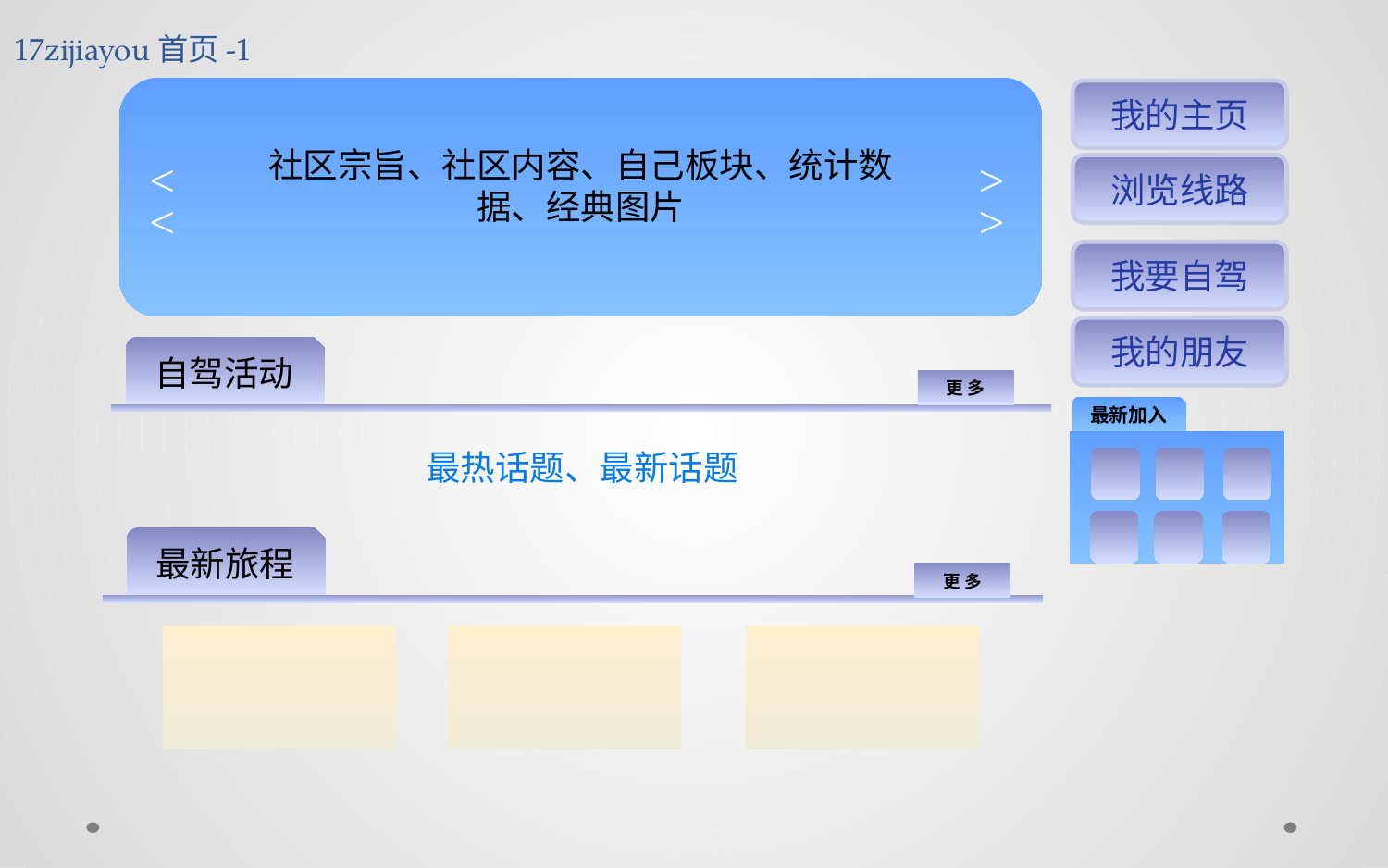

# 17zijiayou首页-1

我的主页
社区宗旨、社区内容、自己板块、统计数据、经典图片
浏览线路
<<
>>
我要自驾
我的朋友
自驾活动
更 多
最新加入

最热话题、最新话题

最新旅程
更 多